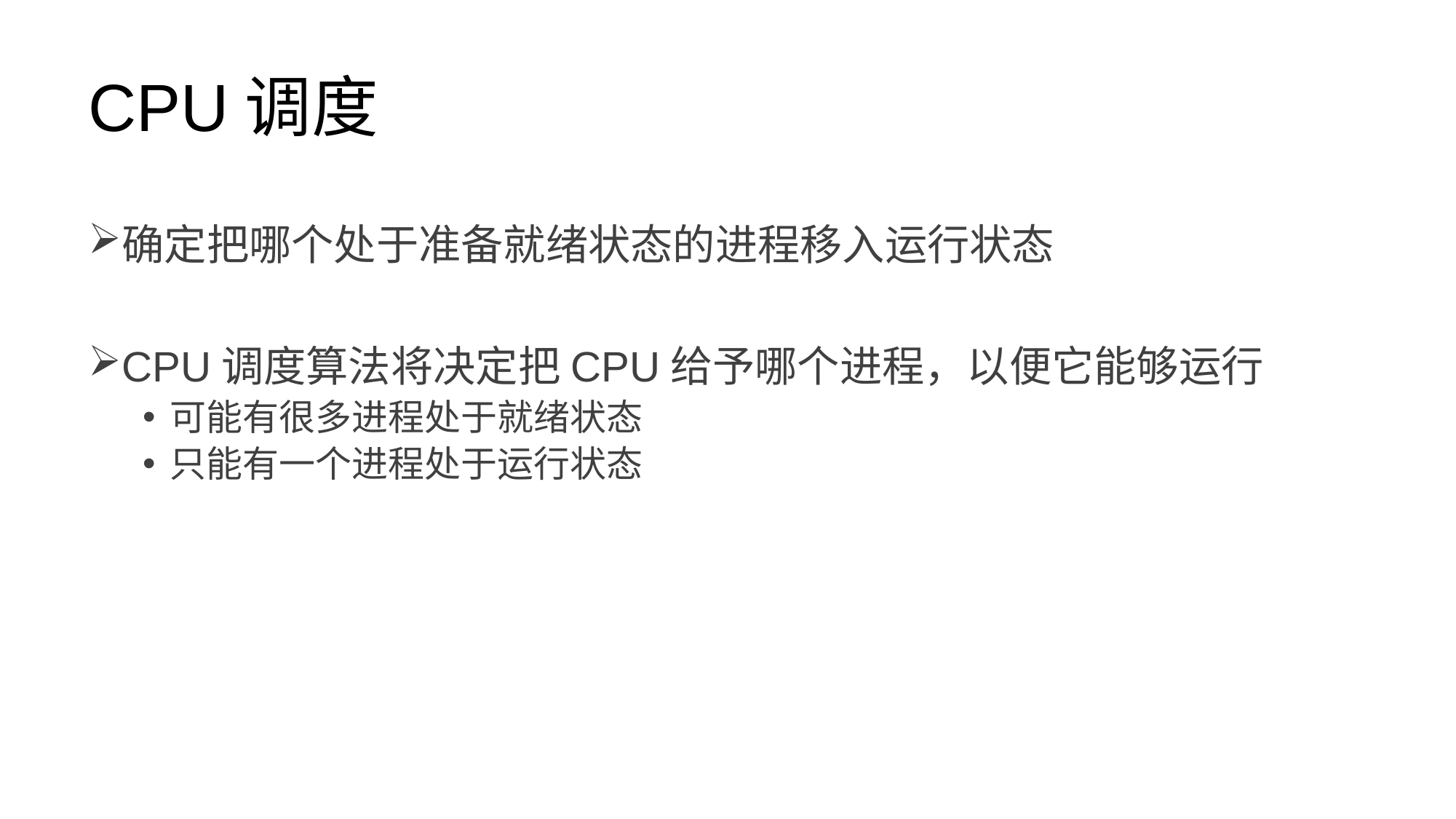

# CPU调度
确定把哪个处于准备就绪状态的进程移入运行状态

CPU调度算法将决定把CPU给予哪个进程，以便它能够运行
可能有很多进程处于就绪状态
只能有一个进程处于运行状态